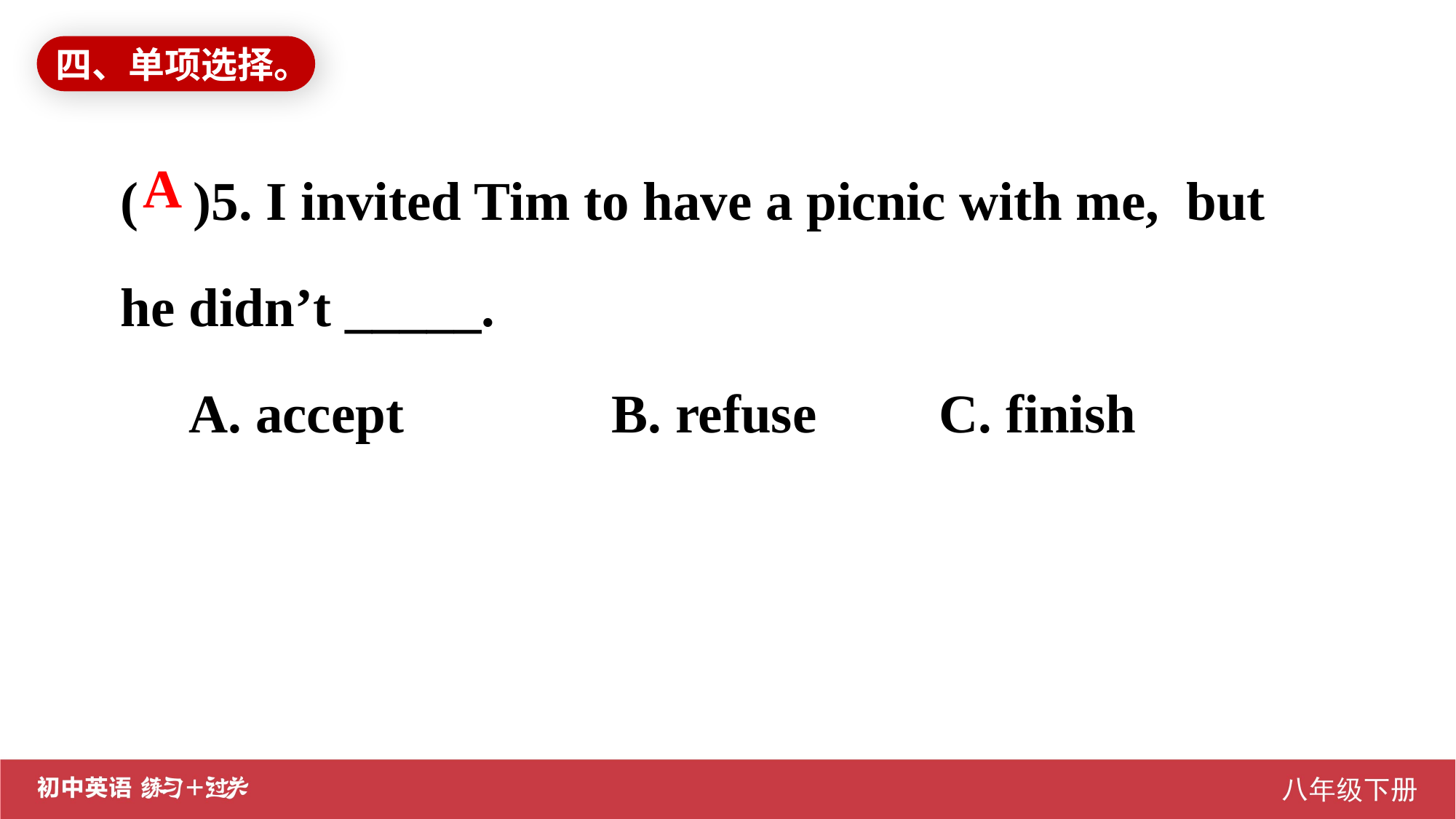

四、单项选择。
(    )5. I invited Tim to have a picnic with me,  but he didn’t _____.
 A. accept		B. refuse		C. finish
A